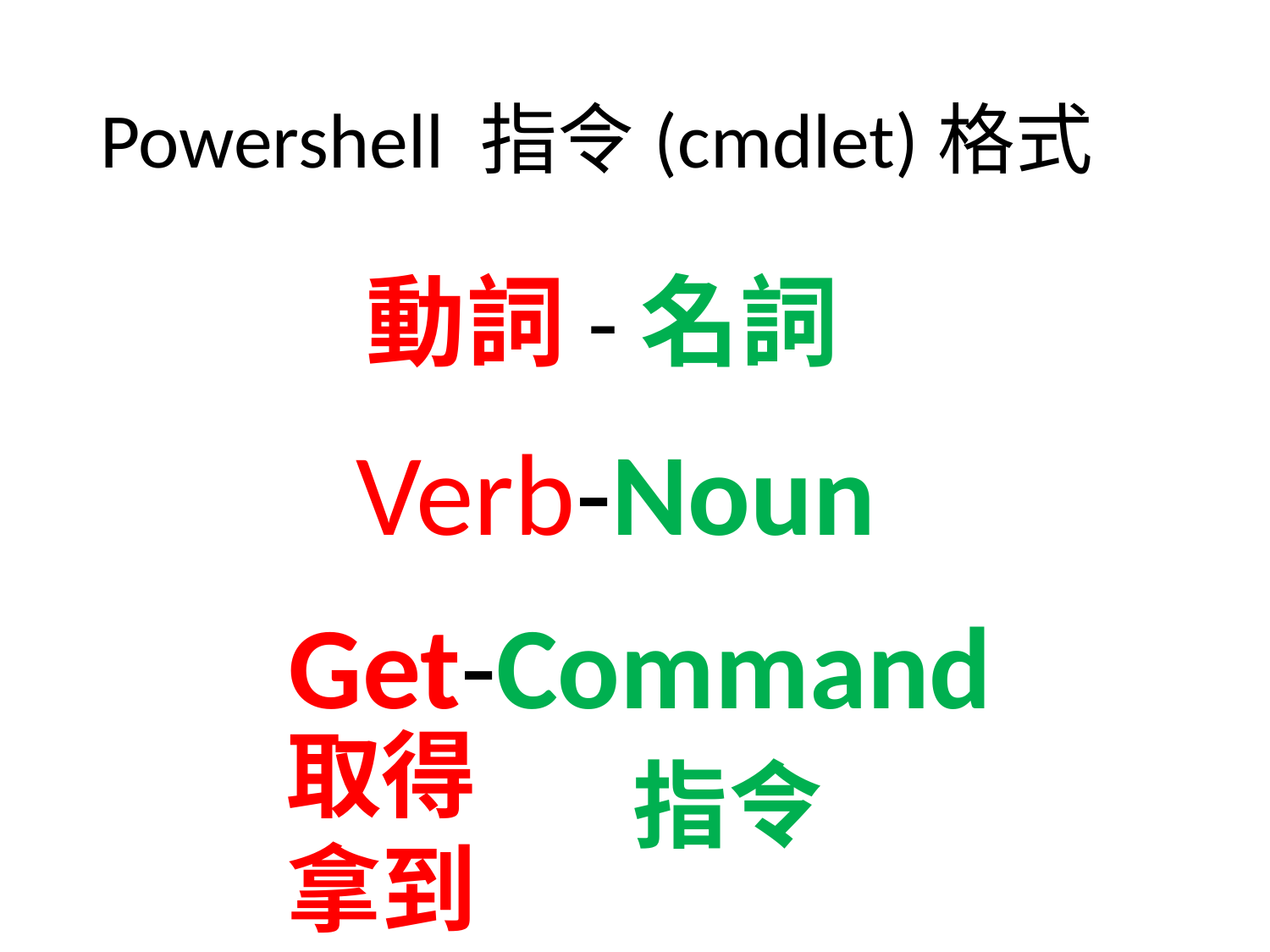

# Powershell 指令(cmdlet)格式
動詞-名詞
Verb-Noun
Get-Command
取得
拿到
指令